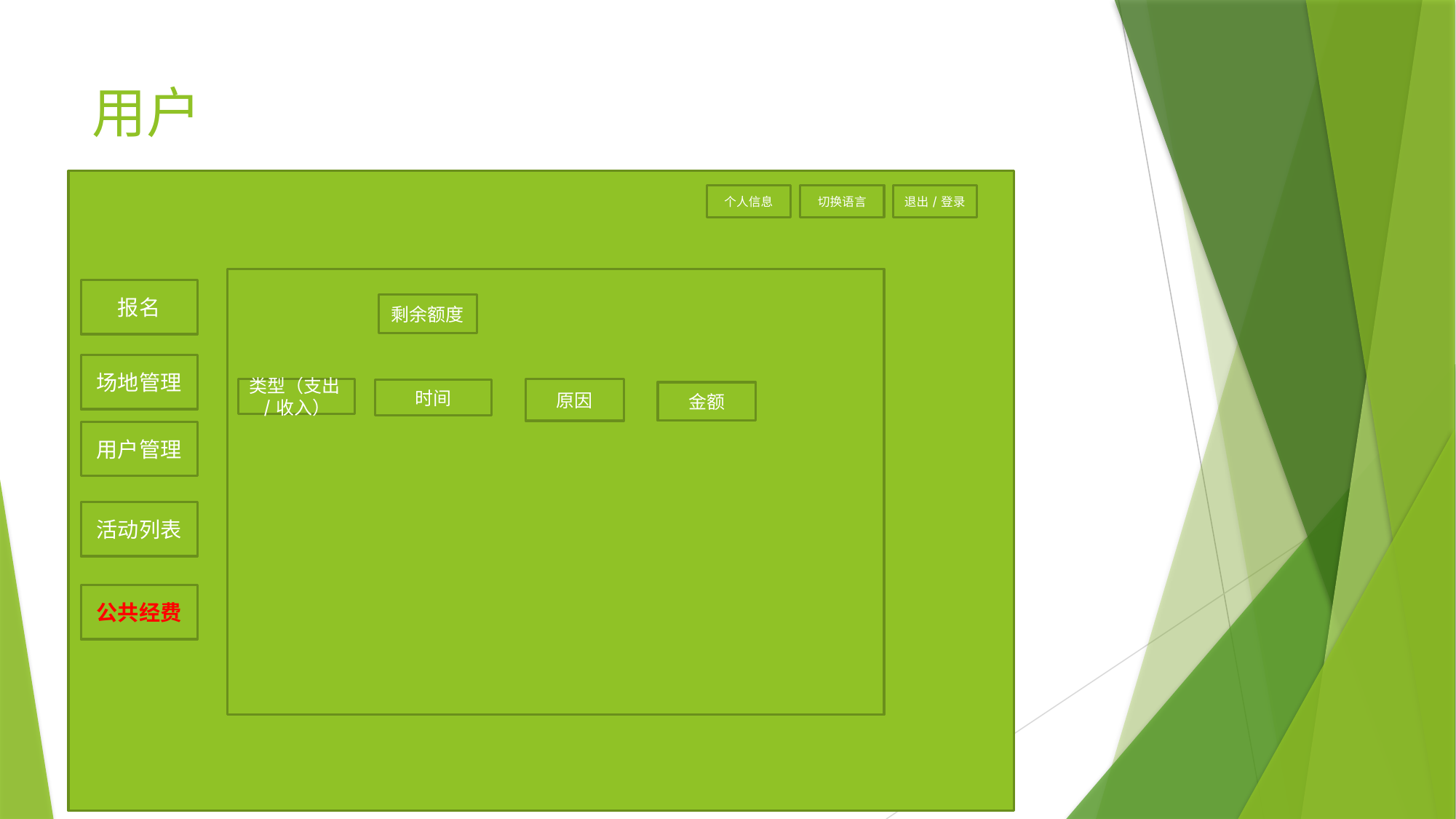

# 用户

个人信息
切换语言
退出/登录

报名
剩余额度
场地管理
类型（支出/收入）
原因
时间
金额
用户管理
活动列表
公共经费